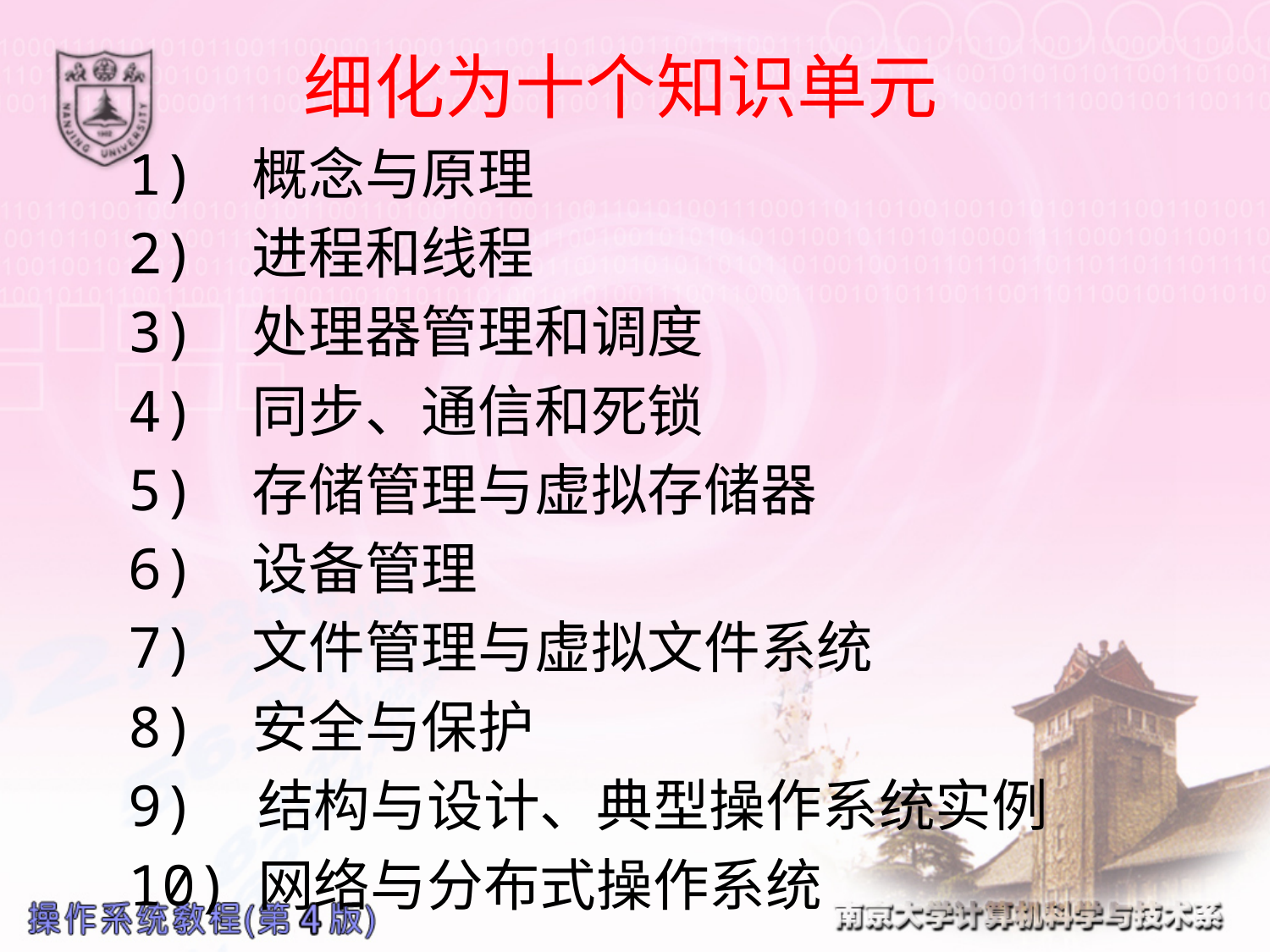

细化为十个知识单元
1)   概念与原理
2)   进程和线程
3)   处理器管理和调度
4)   同步、通信和死锁
5)   存储管理与虚拟存储器
6)   设备管理
7)   文件管理与虚拟文件系统
8)   安全与保护
9)  结构与设计、典型操作系统实例
10) 网络与分布式操作系统